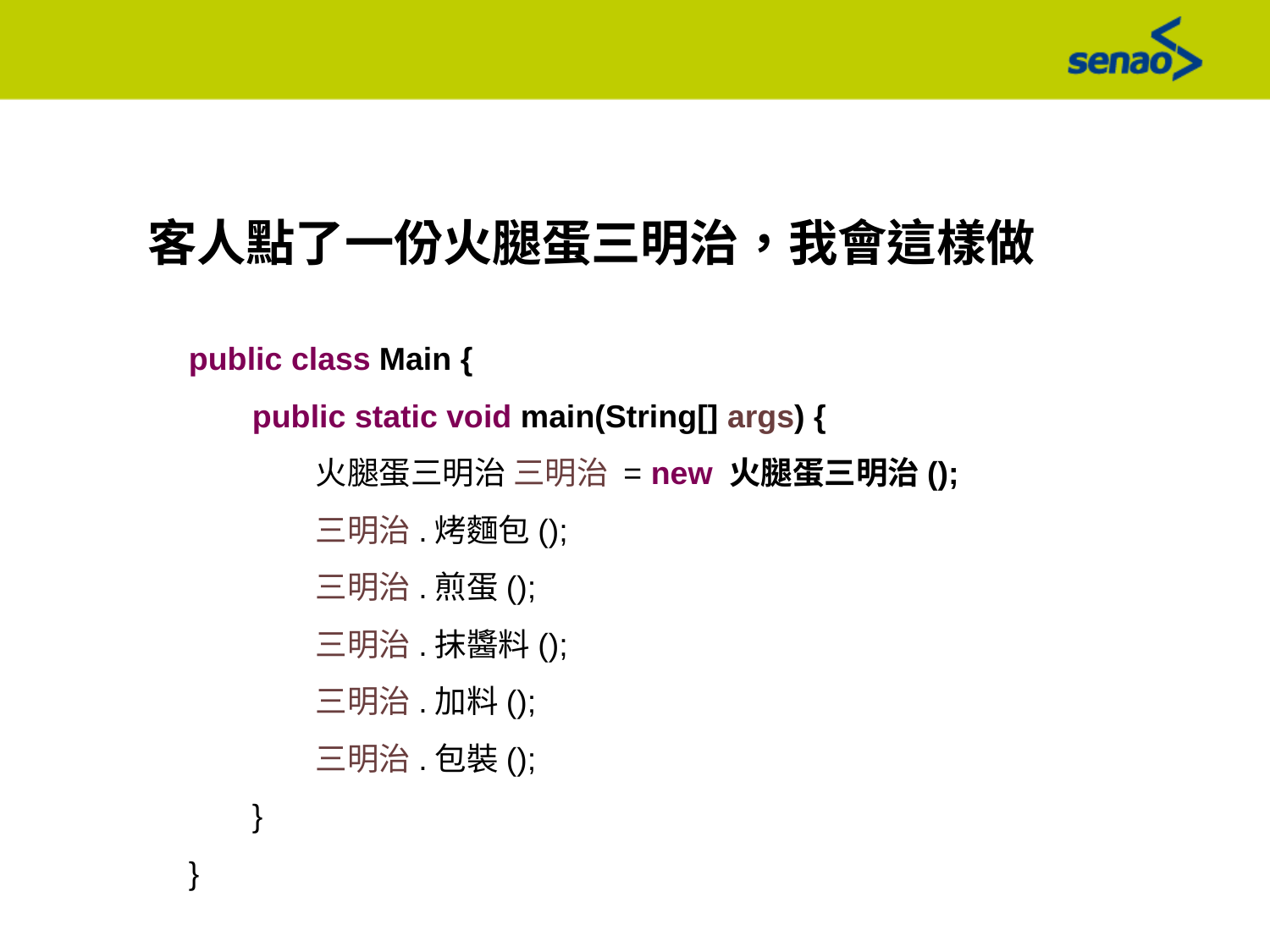

客人點了一份火腿蛋三明治，我會這樣做
public class Main {
public static void main(String[] args) {
火腿蛋三明治 三明治 = new 火腿蛋三明治();
三明治.烤麵包();
三明治.煎蛋();
三明治.抹醬料();
三明治.加料();
三明治.包裝();
}
}